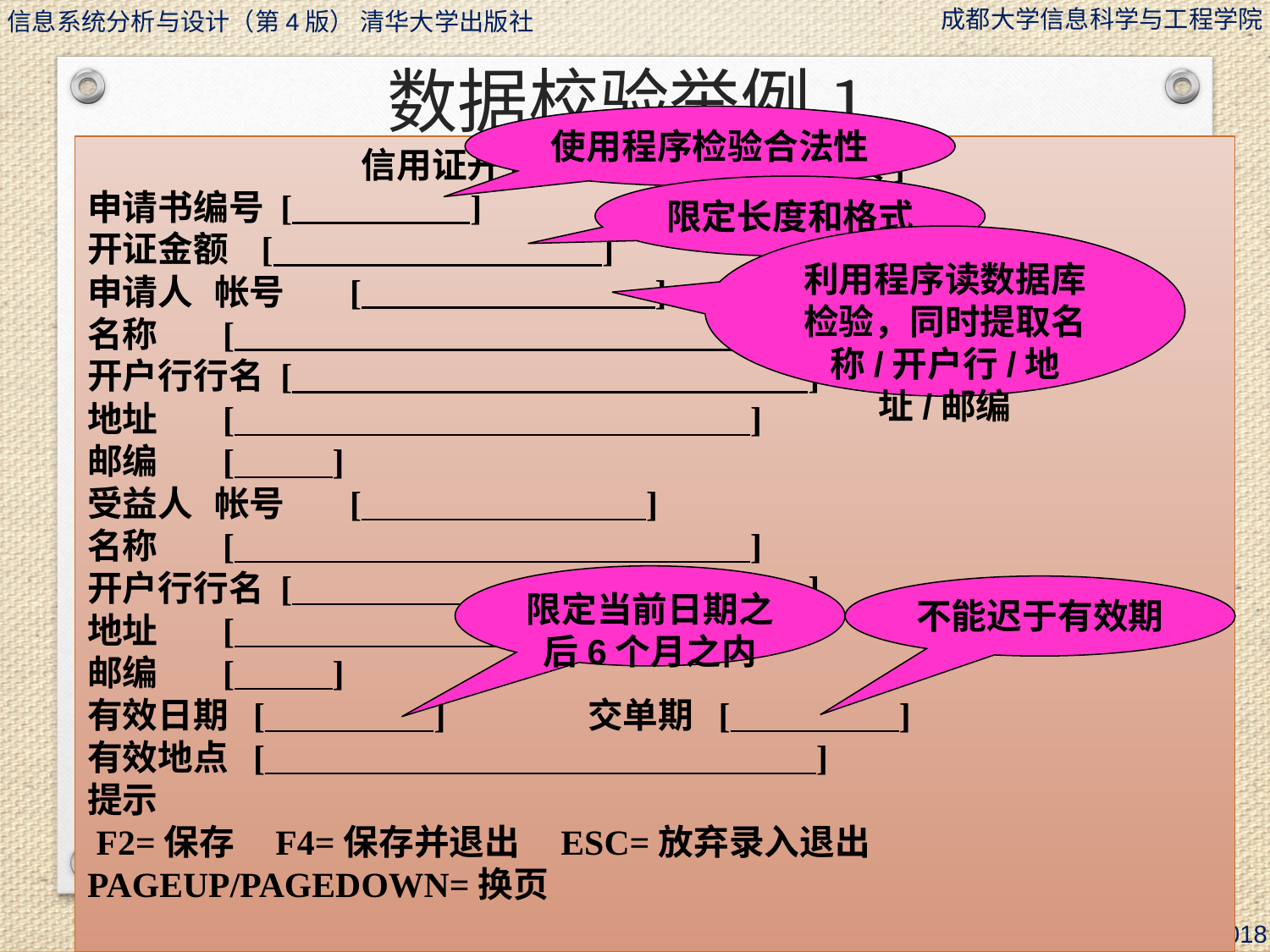

# 数据校验举例1
使用程序检验合法性
                                 信用证开立                       [1页/4页]
申请书编号 [                    ]
开证金额   [                                     ]
申请人	帐号       [                                 ]
名称       [                                                          ]
开户行行名 [                                                          ]
地址       [                                                          ]
邮编       [           ]
受益人	帐号       [                                ]
名称       [                                                          ]
开户行行名 [                                                          ]
地址       [                                                          ]
邮编       [           ]
有效日期  [                   ]               交单期  [                   ]
有效地点  [                                                              ]
提示
 F2=保存    F4=保存并退出    ESC=放弃录入退出
PAGEUP/PAGEDOWN=换页
限定长度和格式
利用程序读数据库检验，同时提取名称/开户行/地址/邮编
限定当前日期之后6个月之内
不能迟于有效期